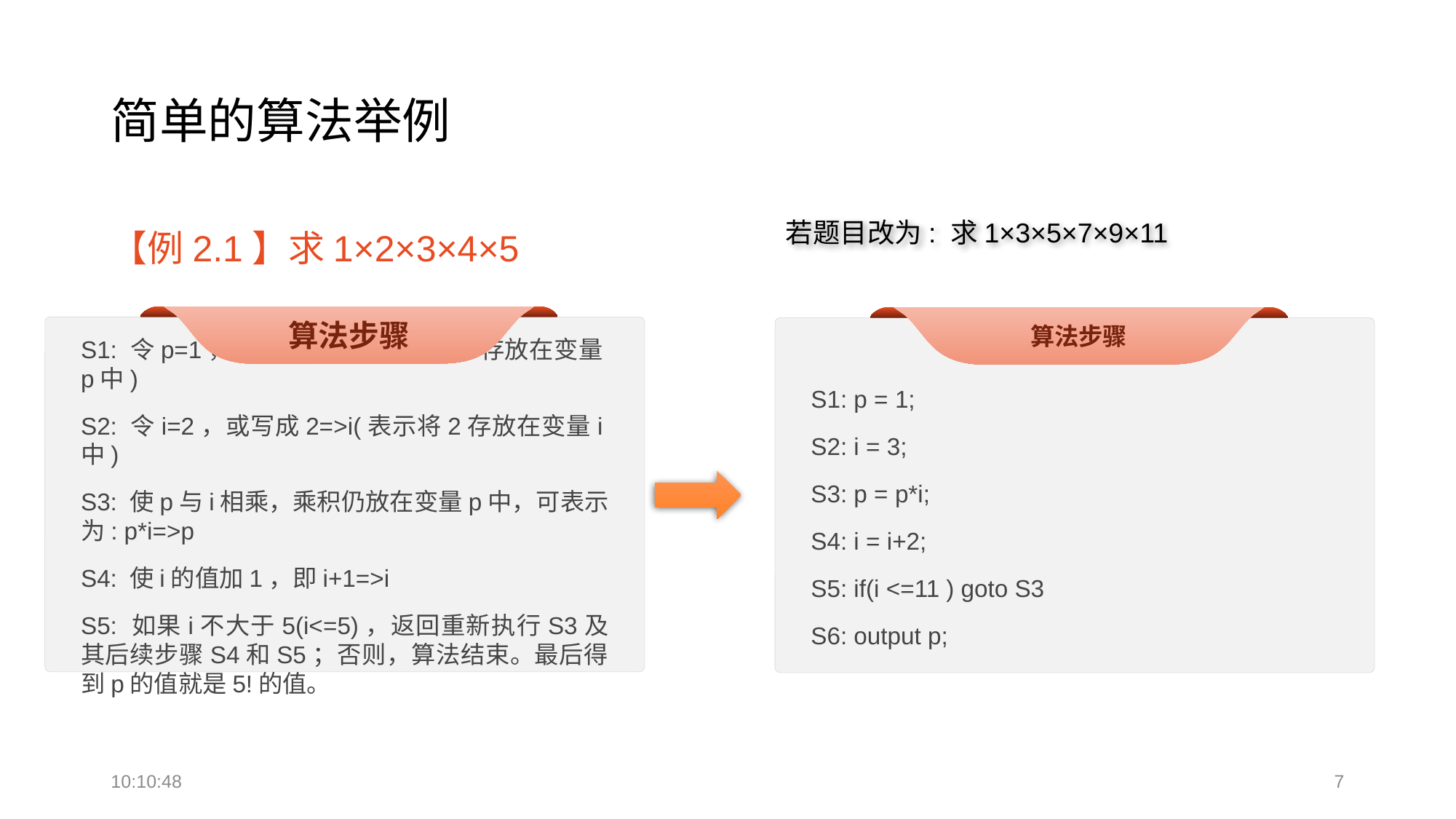

# 简单的算法举例
若题目改为: 求1×3×5×7×9×11
【例2.1】求1×2×3×4×5

算法步骤
S1: 令p=1，或写成1=>p(表示将1存放在变量p中)
S2: 令i=2，或写成2=>i(表示将2存放在变量i中)
S3: 使p与i相乘，乘积仍放在变量p中，可表示为: p*i=>p
S4: 使i的值加1，即i+1=>i
S5: 如果i不大于5(i<=5)，返回重新执行S3及其后续步骤S4和S5；否则，算法结束。最后得到p的值就是5!的值。

算法步骤
S1: p = 1;
S2: i = 3;
S3: p = p*i;
S4: i = i+2;
S5: if(i <=11 ) goto S3
S6: output p;

10:10:48
7